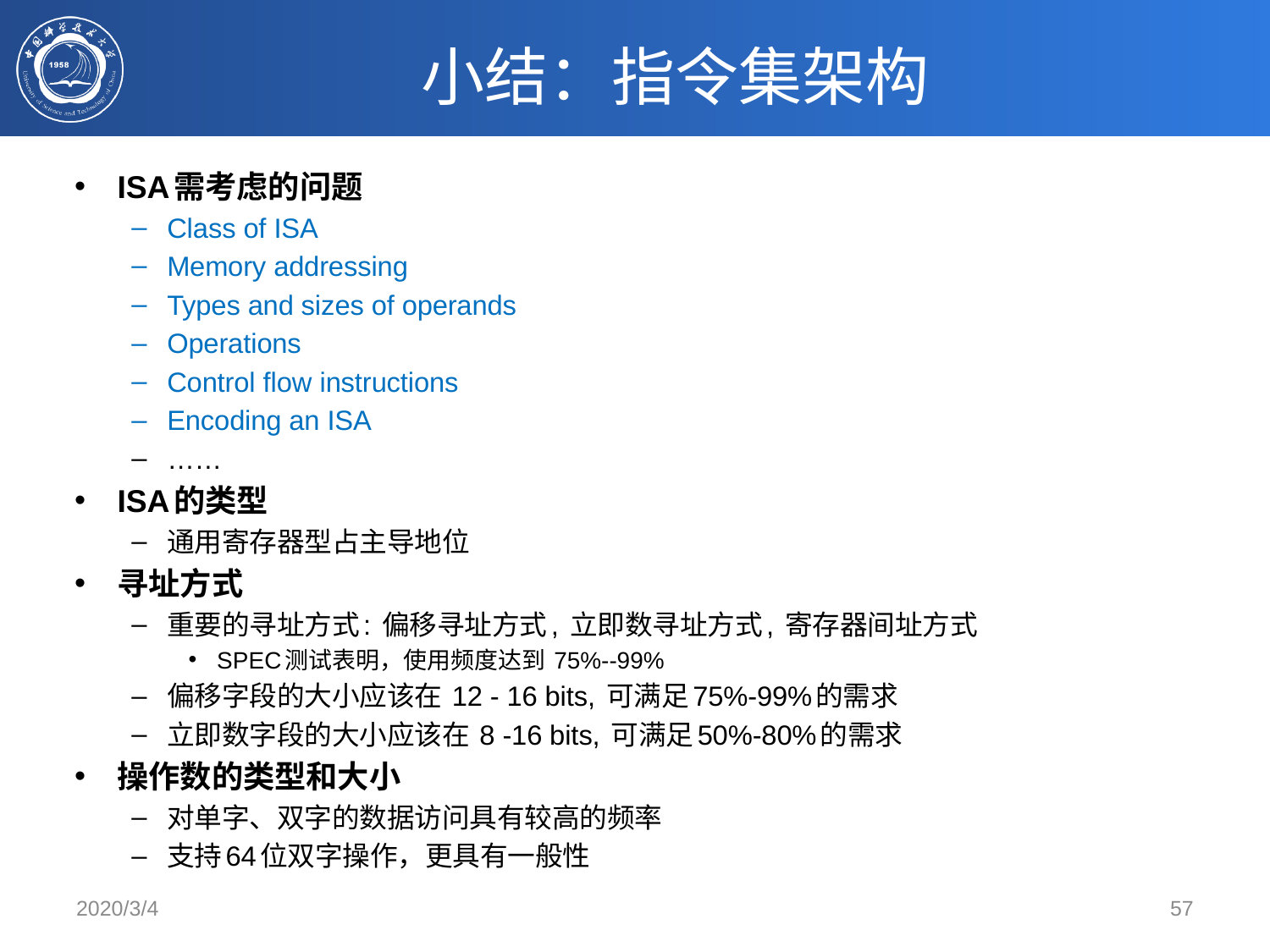

# 小结：指令集架构
ISA需考虑的问题
Class of ISA
Memory addressing
Types and sizes of operands
Operations
Control flow instructions
Encoding an ISA
……
ISA的类型
通用寄存器型占主导地位
寻址方式
重要的寻址方式: 偏移寻址方式, 立即数寻址方式, 寄存器间址方式
SPEC测试表明，使用频度达到 75%--99%
偏移字段的大小应该在 12 - 16 bits, 可满足75%-99%的需求
立即数字段的大小应该在 8 -16 bits, 可满足50%-80%的需求
操作数的类型和大小
对单字、双字的数据访问具有较高的频率
支持64位双字操作，更具有一般性

2020/3/4
57